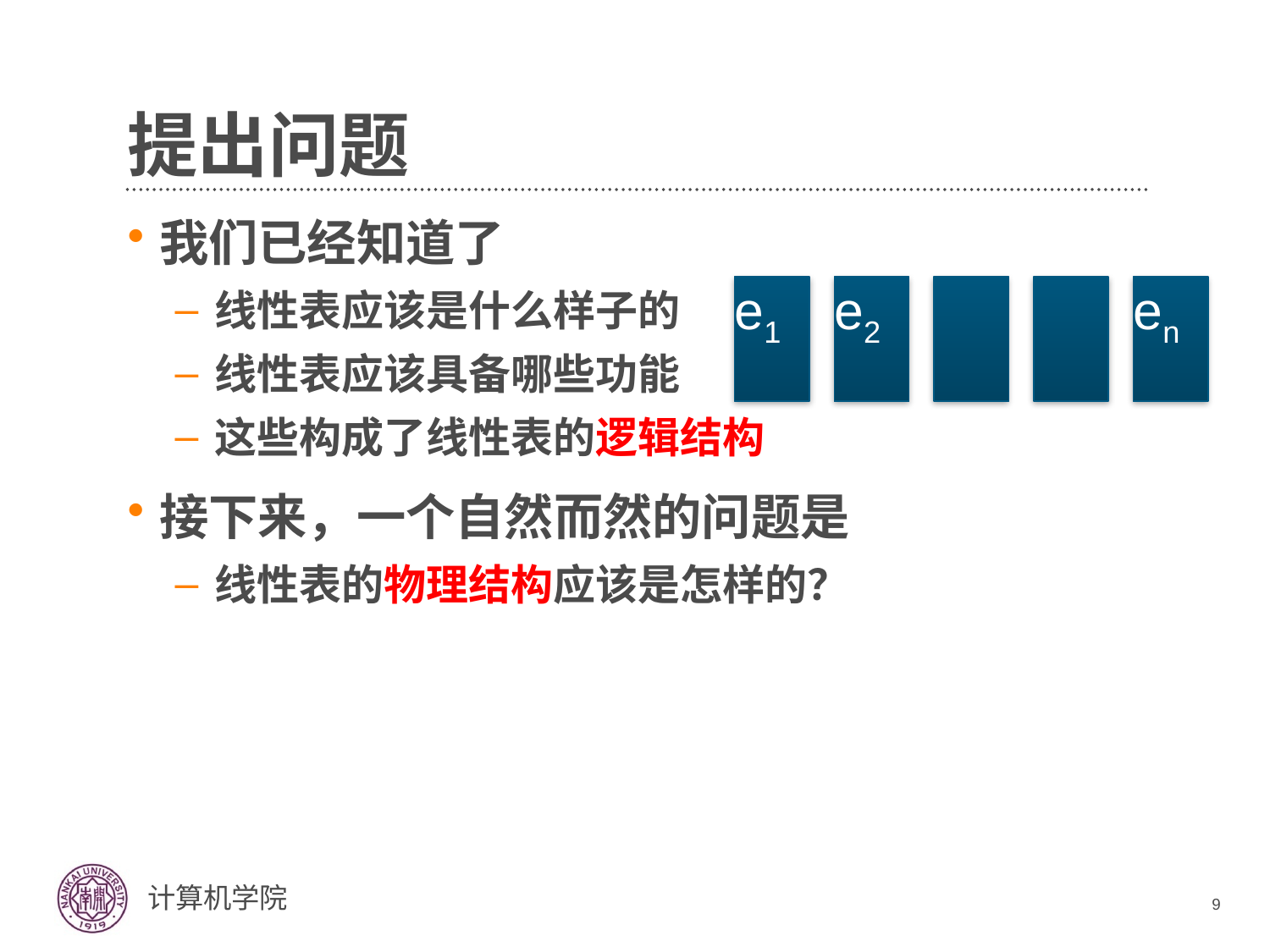

# 提出问题
我们已经知道了
线性表应该是什么样子的
线性表应该具备哪些功能
这些构成了线性表的逻辑结构
接下来，一个自然而然的问题是
线性表的物理结构应该是怎样的？
e1
e2

en
9